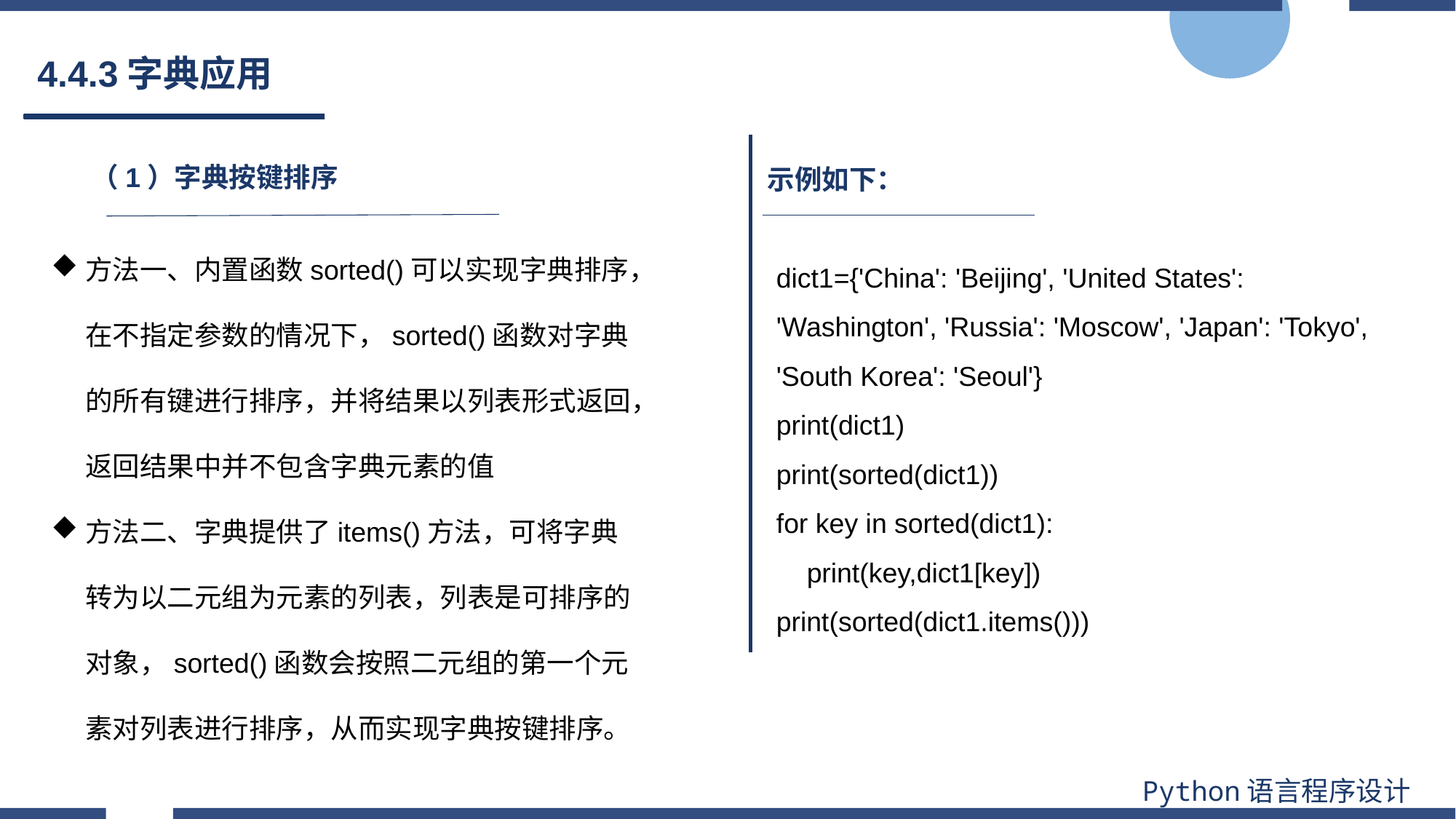

# 4.4.3字典应用
（1）字典按键排序
示例如下：
方法一、内置函数sorted()可以实现字典排序，在不指定参数的情况下，sorted()函数对字典的所有键进行排序，并将结果以列表形式返回，返回结果中并不包含字典元素的值
方法二、字典提供了items()方法，可将字典转为以二元组为元素的列表，列表是可排序的对象，sorted()函数会按照二元组的第一个元素对列表进行排序，从而实现字典按键排序。
dict1={'China': 'Beijing', 'United States': 'Washington', 'Russia': 'Moscow', 'Japan': 'Tokyo', 'South Korea': 'Seoul'}
print(dict1)
print(sorted(dict1))
for key in sorted(dict1):
    print(key,dict1[key])
print(sorted(dict1.items()))